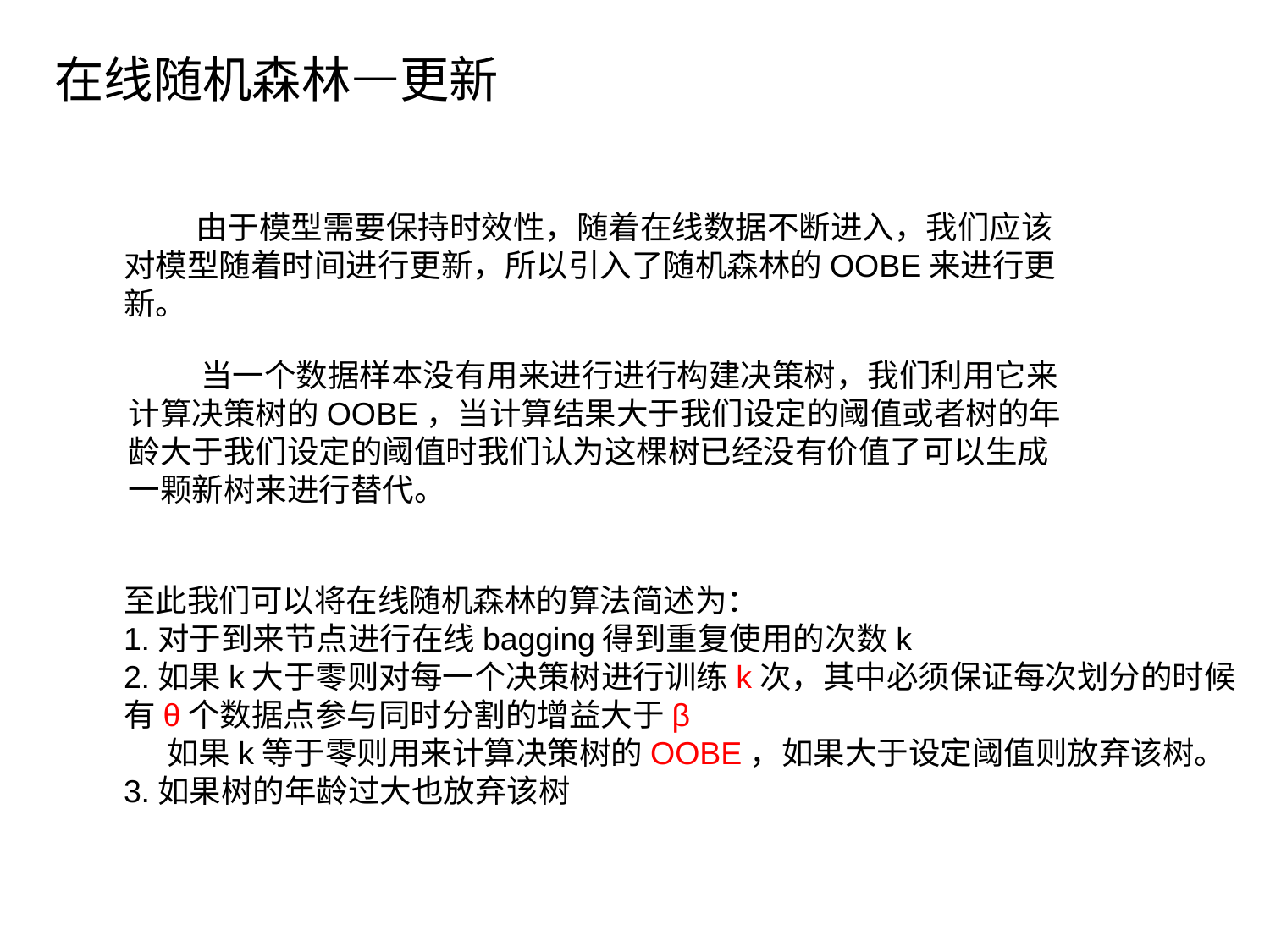

在线随机森林—更新
         由于模型需要保持时效性，随着在线数据不断进入，我们应该对模型随着时间进行更新，所以引入了随机森林的OOBE来进行更新。
         当一个数据样本没有用来进行进行构建决策树，我们利用它来计算决策树的OOBE，当计算结果大于我们设定的阈值或者树的年龄大于我们设定的阈值时我们认为这棵树已经没有价值了可以生成一颗新树来进行替代。
至此我们可以将在线随机森林的算法简述为：
1.对于到来节点进行在线bagging得到重复使用的次数k
2.如果k大于零则对每一个决策树进行训练k次，其中必须保证每次划分的时候有θ个数据点参与同时分割的增益大于β
     如果k等于零则用来计算决策树的OOBE，如果大于设定阈值则放弃该树。
3.如果树的年龄过大也放弃该树